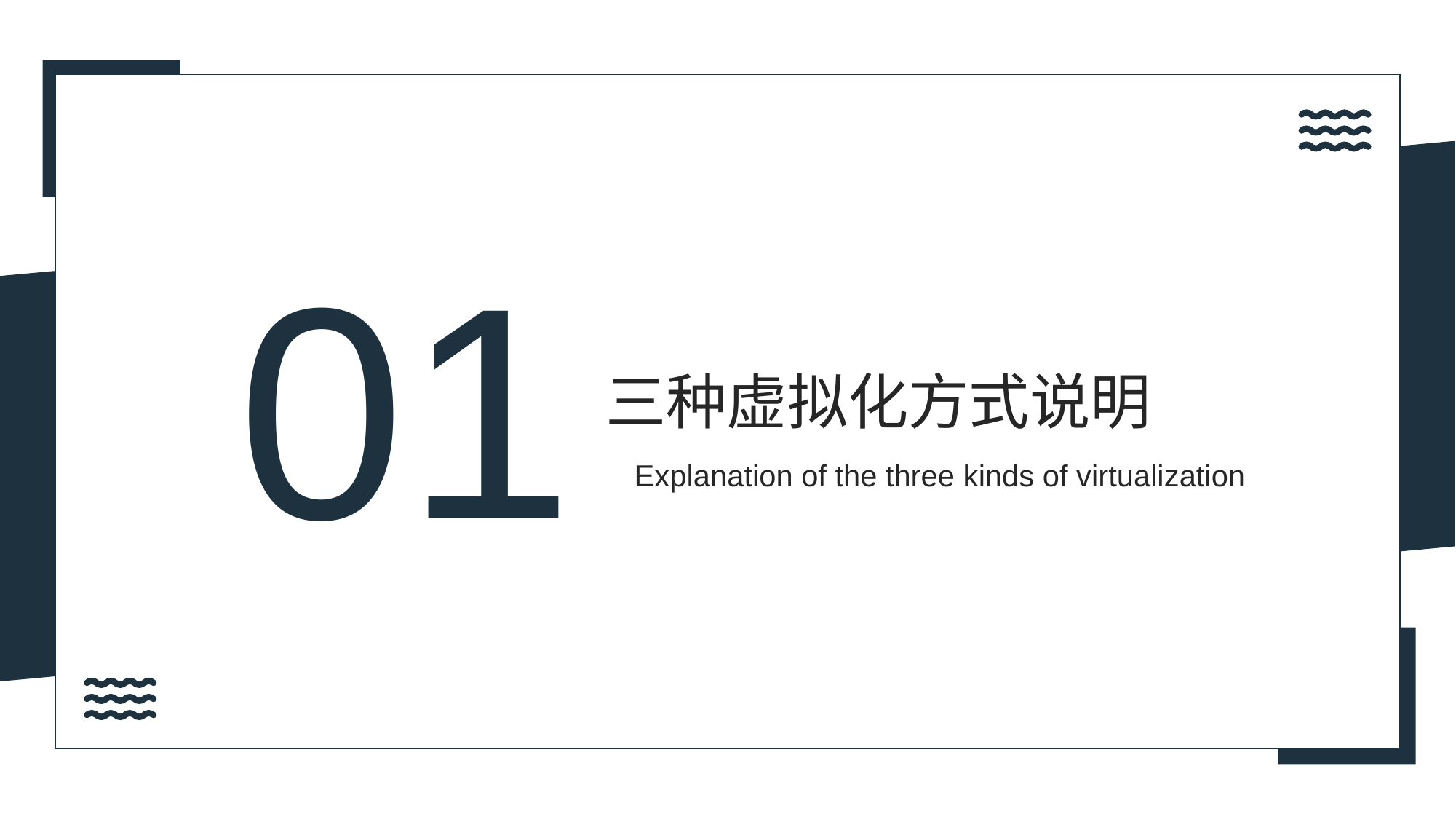

01
三种虚拟化方式说明
Explanation of the three kinds of virtualization